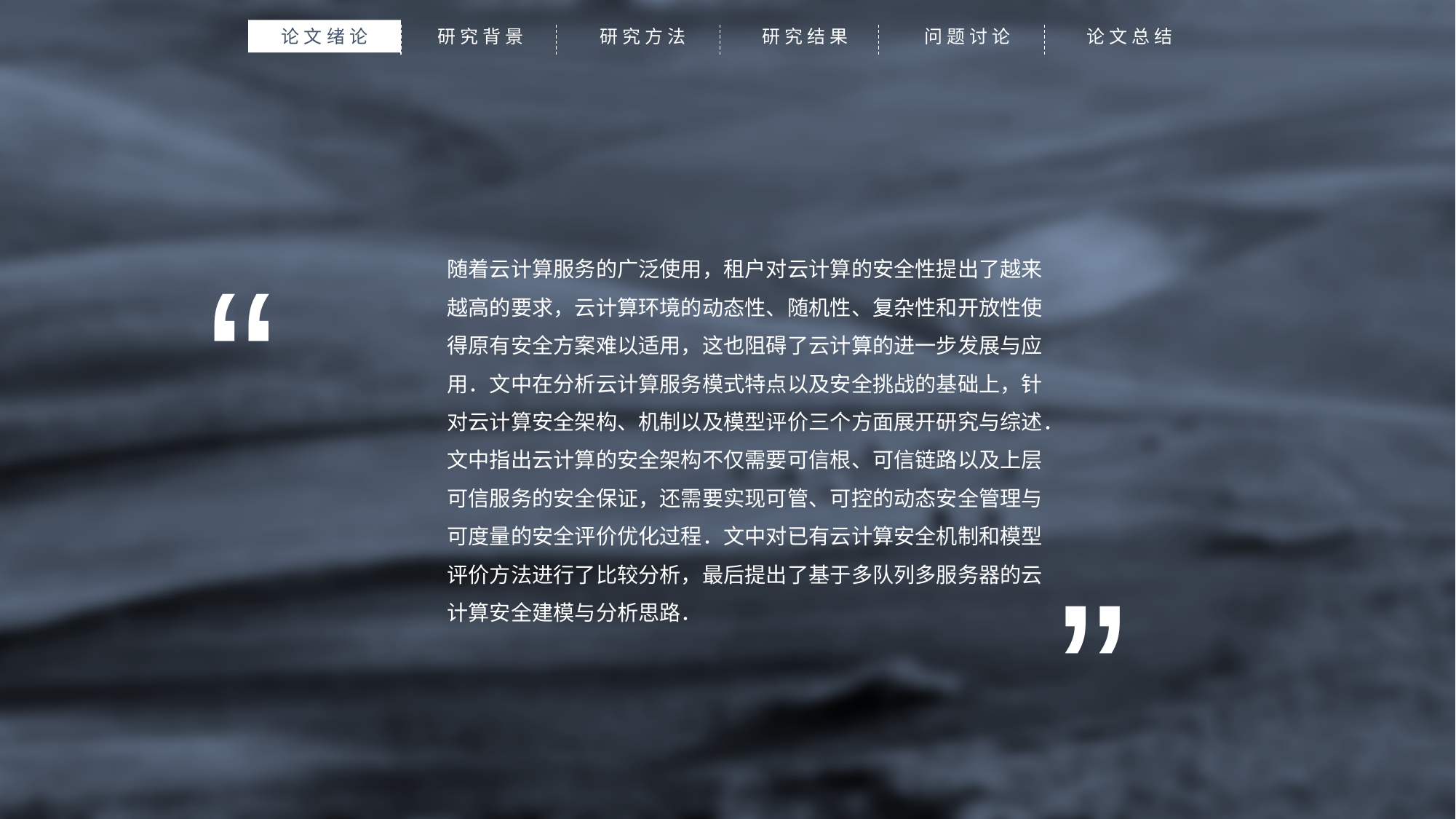

论文绪论
研究背景
研究方法
研究结果
问题讨论
论文总结
“
随着云计算服务的广泛使用，租户对云计算的安全性提出了越来越高的要求，云计算环境的动态性、随机性、复杂性和开放性使得原有安全方案难以适用，这也阻碍了云计算的进一步发展与应用．文中在分析云计算服务模式特点以及安全挑战的基础上，针对云计算安全架构、机制以及模型评价三个方面展开研究与综述．文中指出云计算的安全架构不仅需要可信根、可信链路以及上层可信服务的安全保证，还需要实现可管、可控的动态安全管理与可度量的安全评价优化过程．文中对已有云计算安全机制和模型评价方法进行了比较分析，最后提出了基于多队列多服务器的云计算安全建模与分析思路．

”